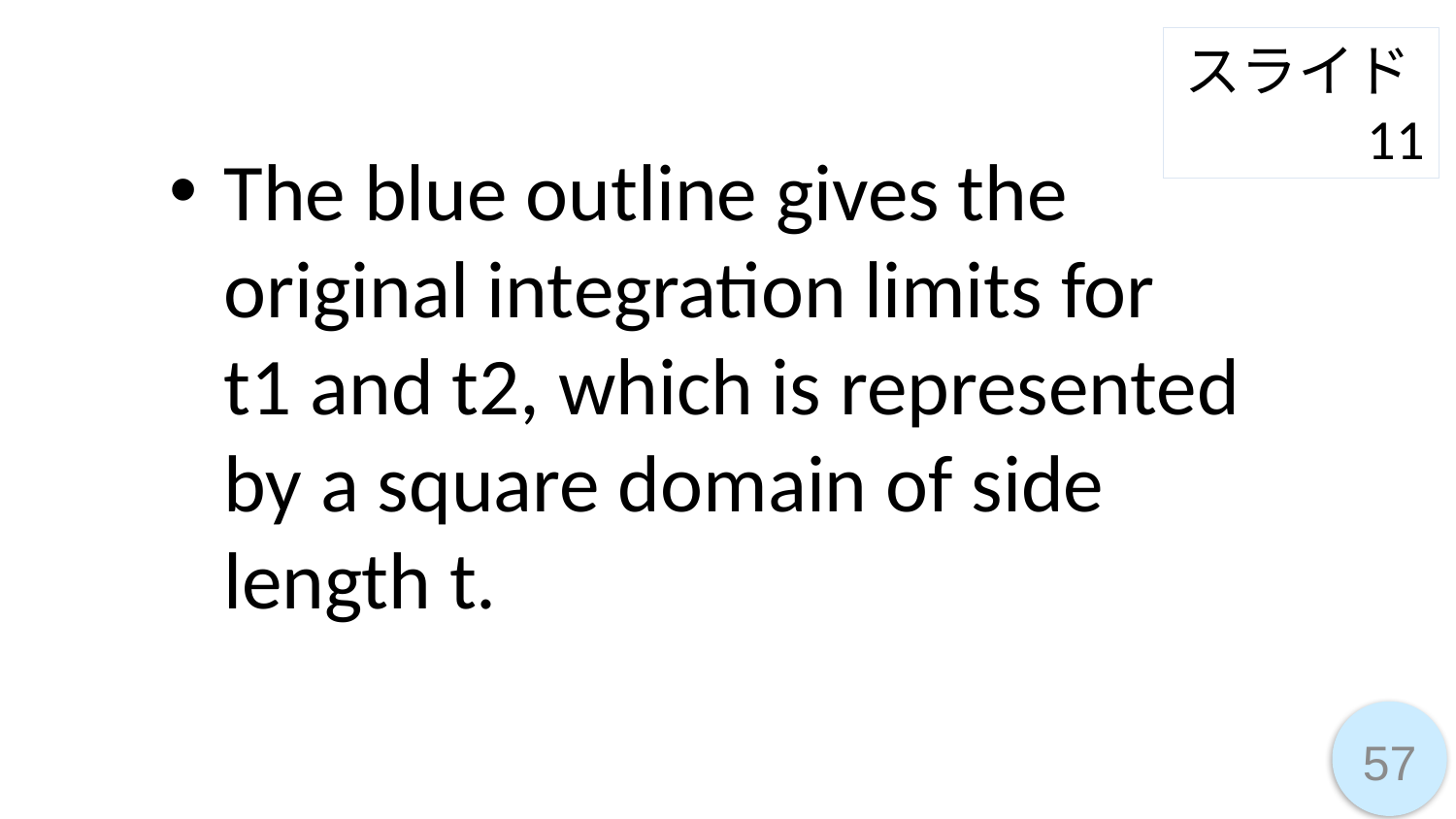

スライド11
The blue outline gives the original integration limits for t1 and t2, which is represented by a square domain of side length t.
57